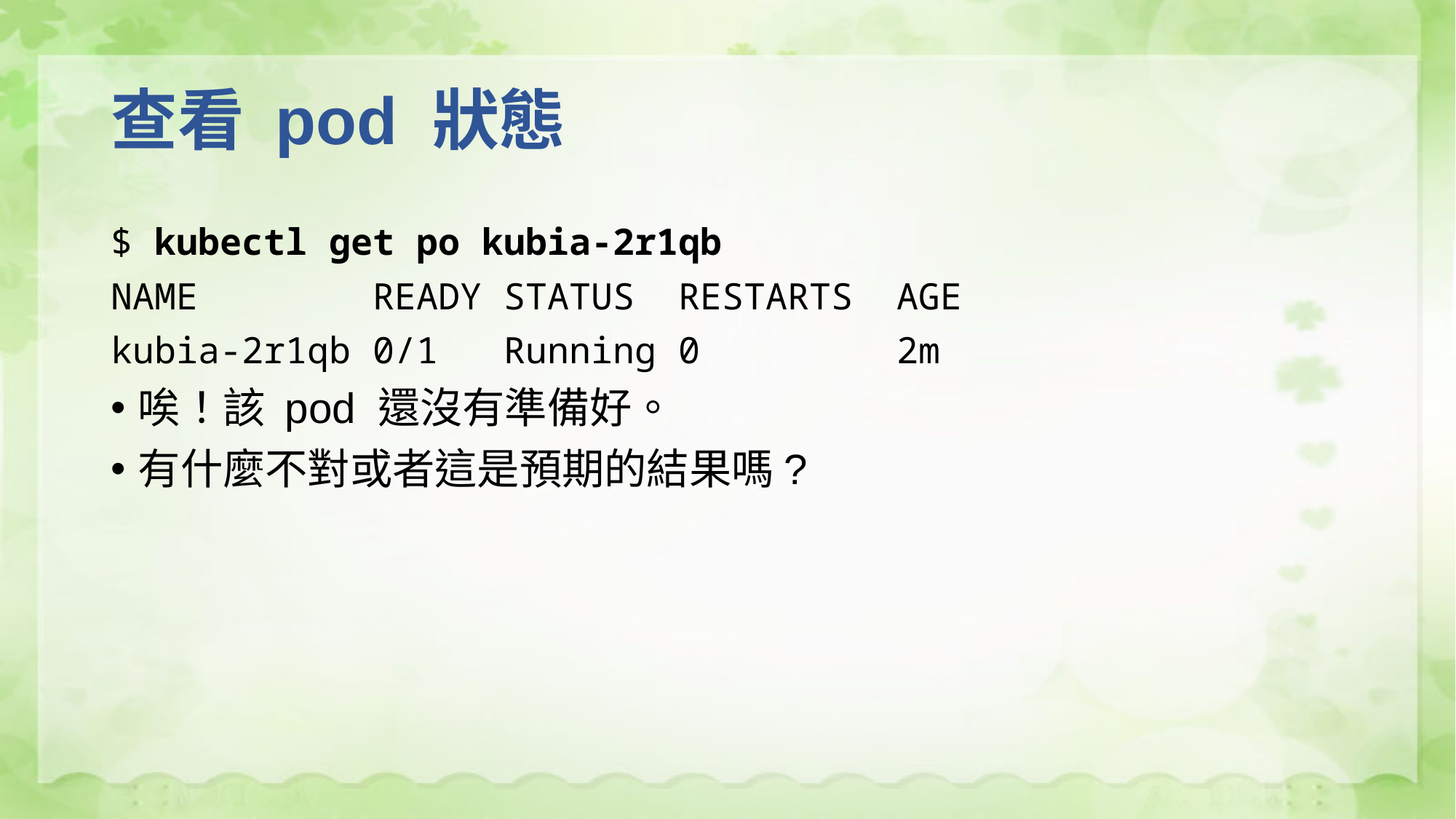

# 查看 pod 狀態
$ kubectl get po kubia-2r1qb
NAME        READY STATUS  RESTARTS  AGE
kubia-2r1qb 0/1   Running 0         2m
唉！該 pod 還沒有準備好。
有什麼不對或者這是預期的結果嗎?